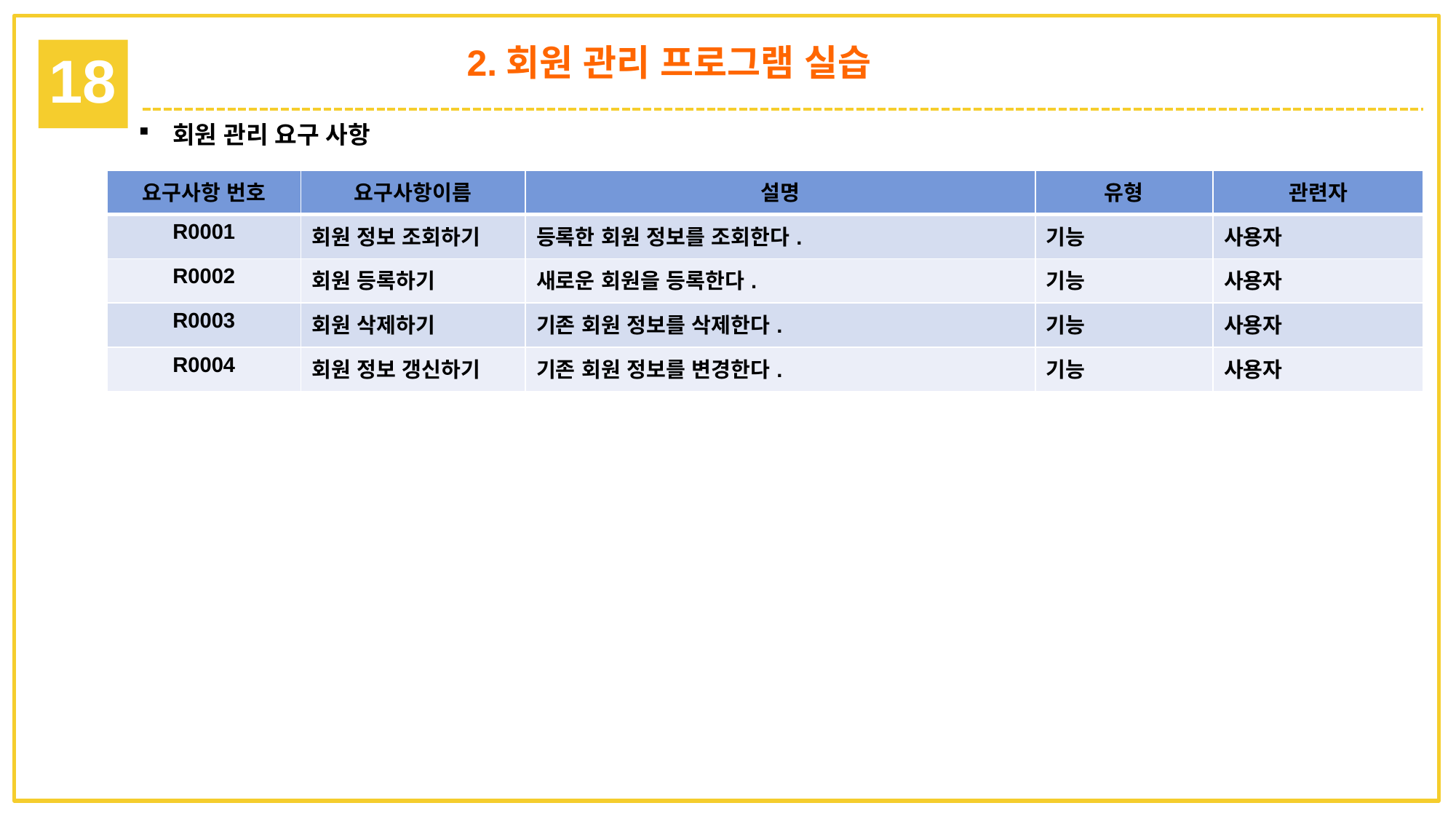

2.회원 관리 프로그램 실습
18

회원 관리 요구 사항
| 요구사항 번호 | 요구사항이름 | 설명 | 유형 | 관련자 |
| --- | --- | --- | --- | --- |
| R0001 | 회원 정보 조회하기 | 등록한 회원 정보를 조회한다. | 기능 | 사용자 |
| R0002 | 회원 등록하기 | 새로운 회원을 등록한다. | 기능 | 사용자 |
| R0003 | 회원 삭제하기 | 기존 회원 정보를 삭제한다. | 기능 | 사용자 |
| R0004 | 회원 정보 갱신하기 | 기존 회원 정보를 변경한다. | 기능 | 사용자 |